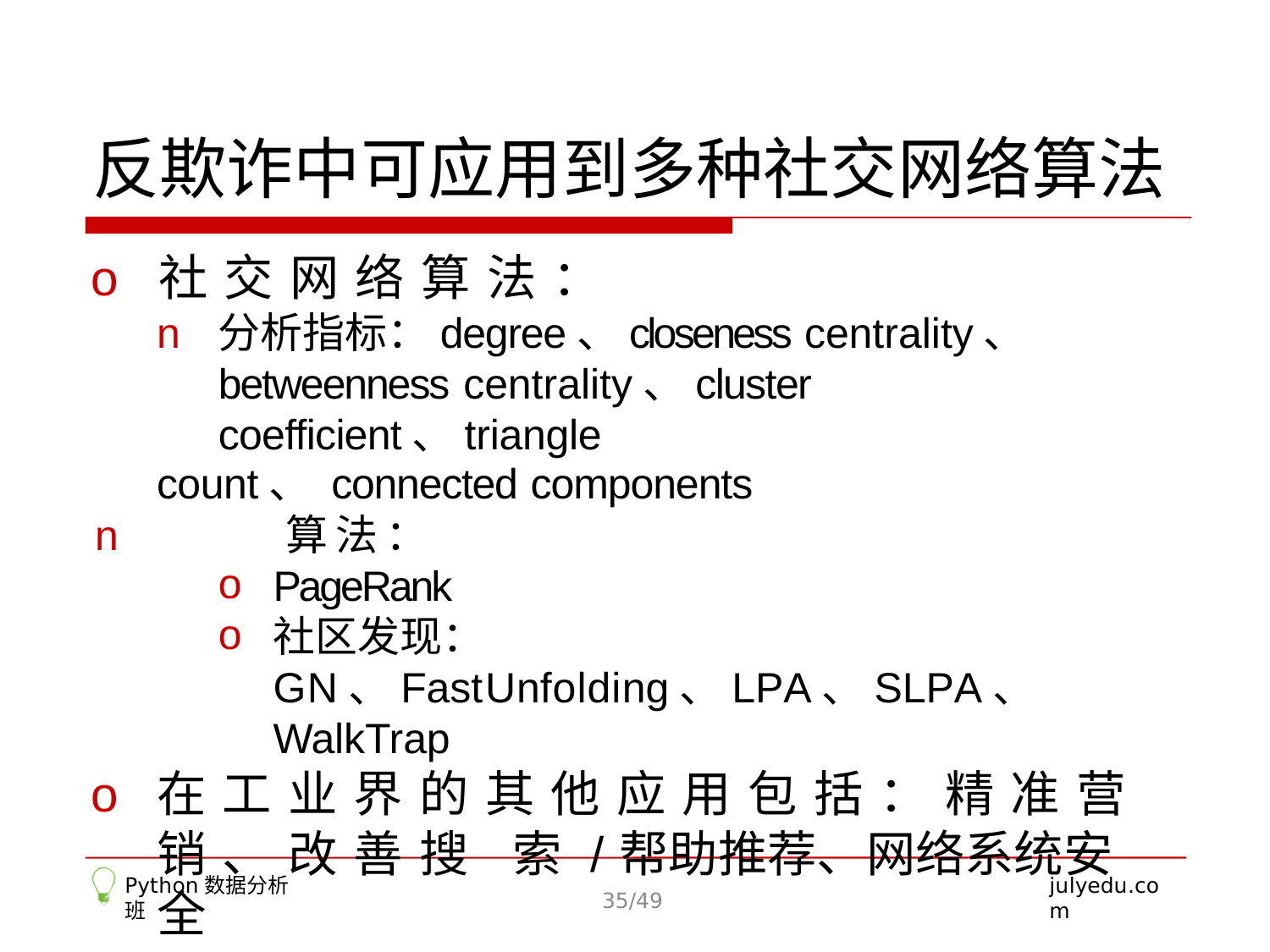

# 反欺诈中可应用到多种社交网络算法

o	社交网络算法：
n	分析指标：degree、closeness centrality、  betweenness centrality、cluster coefficient、triangle
count、 connected components
n	算法：
PageRank
社区发现：GN、FastUnfolding、LPA、SLPA、  WalkTrap
o	在工业界的其他应用包括：精准营销、改善搜 索/帮助推荐、网络系统安全

Python数据分析班
julyedu.com
35/49